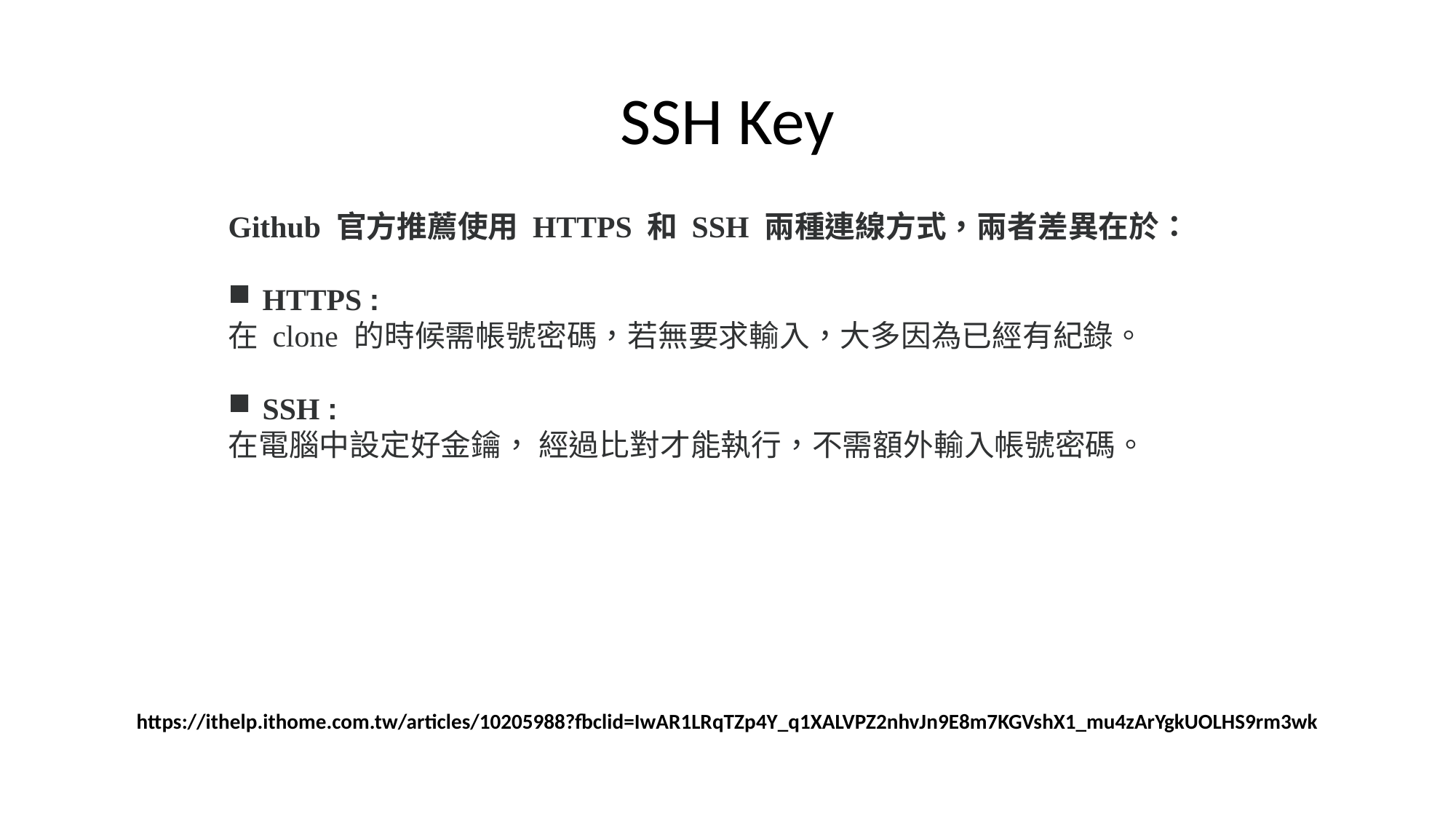

# SSH Key
Github 官方推薦使用 HTTPS 和 SSH 兩種連線方式，兩者差異在於：

HTTPS :
在 clone 的時候需帳號密碼，若無要求輸入，大多因為已經有紀錄。

SSH :
在電腦中設定好金鑰， 經過比對才能執行，不需額外輸入帳號密碼。

https://ithelp.ithome.com.tw/articles/10205988?fbclid=IwAR1LRqTZp4Y_q1XALVPZ2nhvJn9E8m7KGVshX1_mu4zArYgkUOLHS9rm3wk